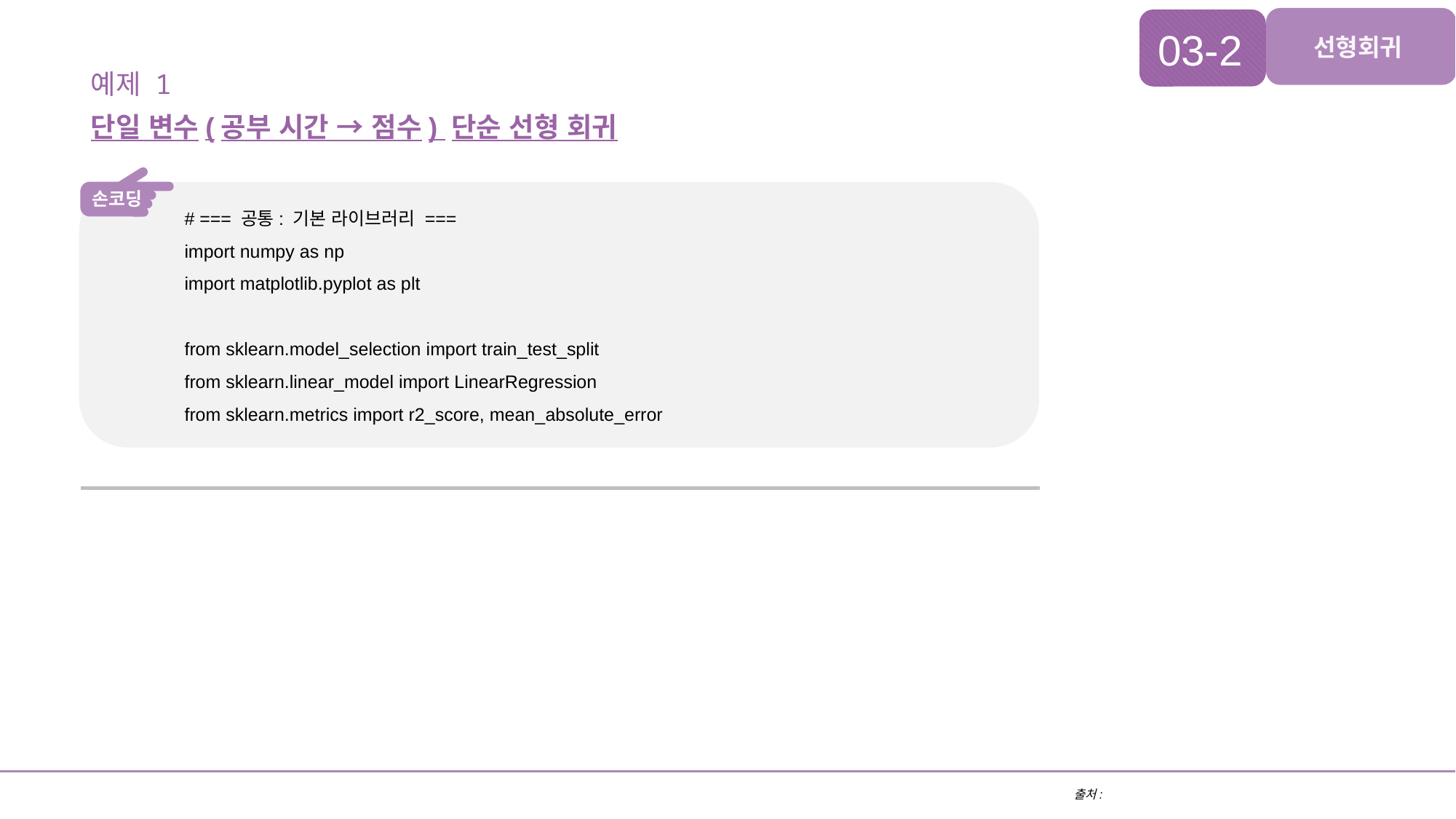

03-2
선형회귀
예제 1
단일 변수(공부 시간 → 점수) 단순 선형 회귀

손코딩
# === 공통: 기본 라이브러리 ===
import numpy as np
import matplotlib.pyplot as plt

from sklearn.model_selection import train_test_split
from sklearn.linear_model import LinearRegression
from sklearn.metrics import r2_score, mean_absolute_error
출처: